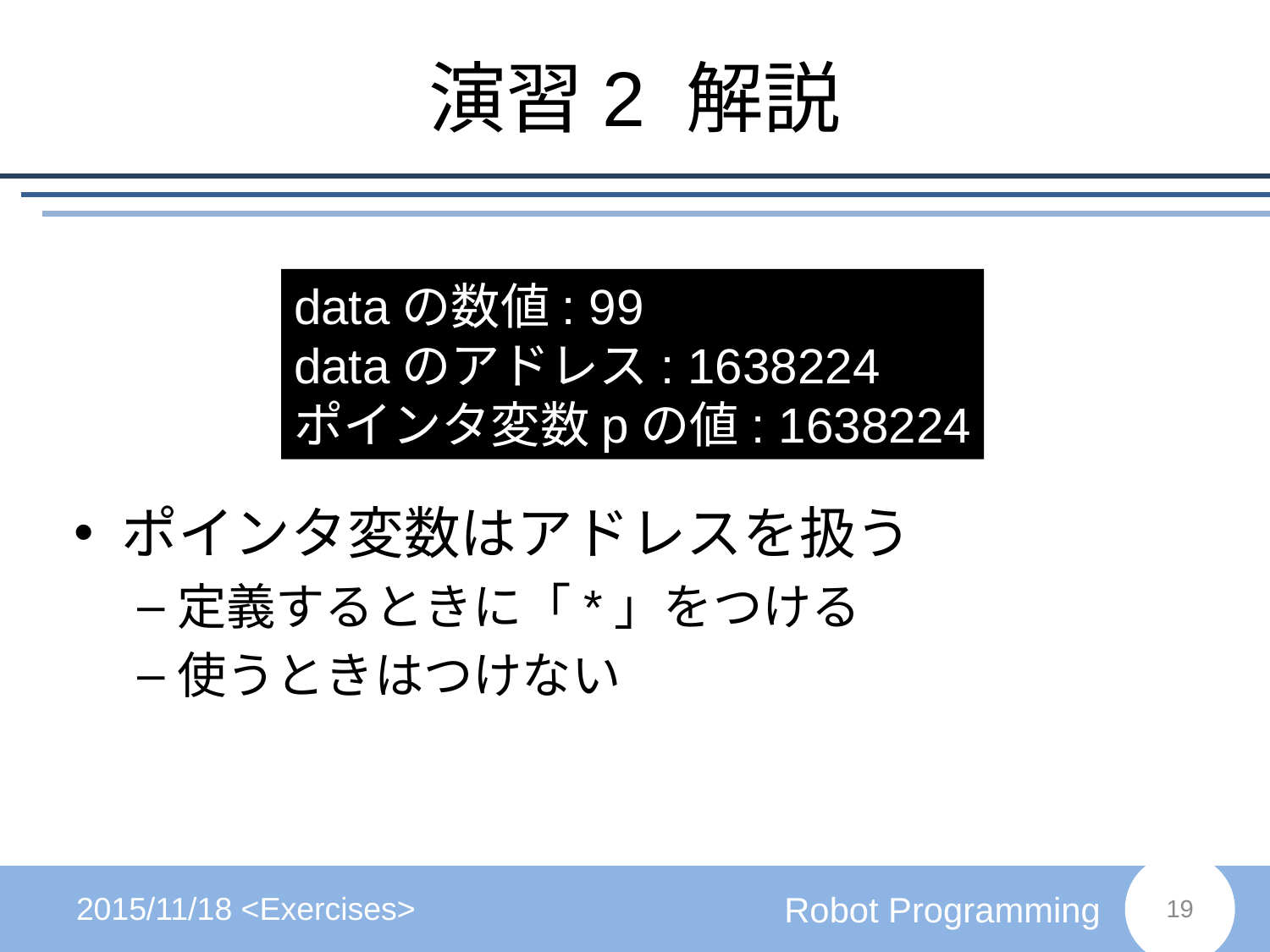

# 演習2 解説
dataの数値: 99
dataのアドレス: 1638224
ポインタ変数pの値: 1638224
ポインタ変数はアドレスを扱う
定義するときに「*」をつける
使うときはつけない
2015/11/18 <Exercises>
19